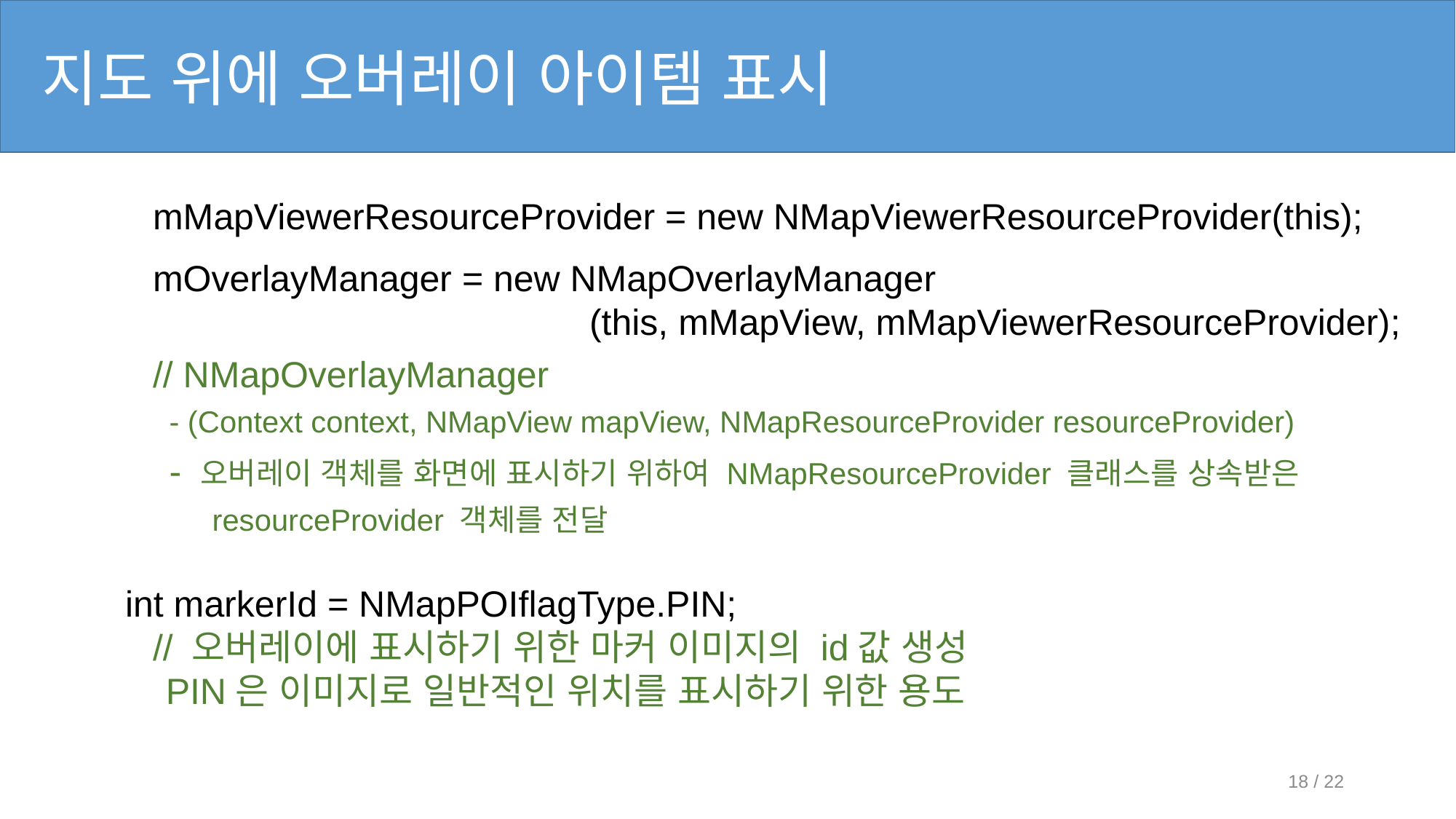

지도 위에 오버레이 아이템 표시
	mMapViewerResourceProvider = new NMapViewerResourceProvider(this);

	mOverlayManager = new NMapOverlayManager
					(this, mMapView, mMapViewerResourceProvider);

	// NMapOverlayManager

               - (Context context, NMapView mapView, NMapResourceProvider resourceProvider)

               - 오버레이 객체를 화면에 표시하기 위하여 NMapResourceProvider 클래스를 상속받은

 	        resourceProvider 객체를 전달

        int markerId = NMapPOIflagType.PIN;
	// 오버레이에 표시하기 위한 마커 이미지의 id값 생성
            PIN은 이미지로 일반적인 위치를 표시하기 위한 용도
18 / 22